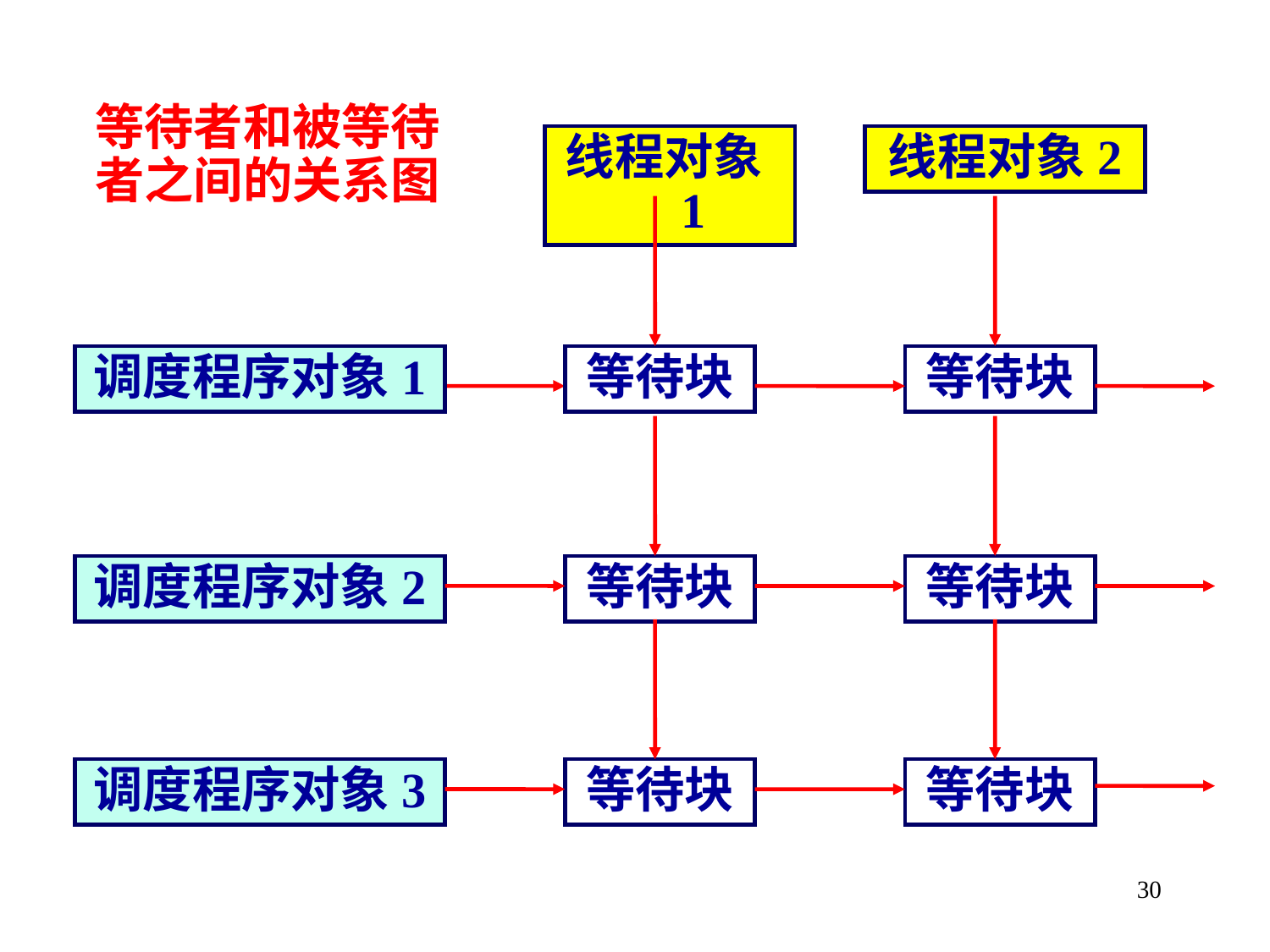

等待者和被等待者之间的关系图
线程对象1
线程对象2

调度程序对象1
等待块
等待块

调度程序对象2
等待块
等待块

调度程序对象3
等待块
等待块

30